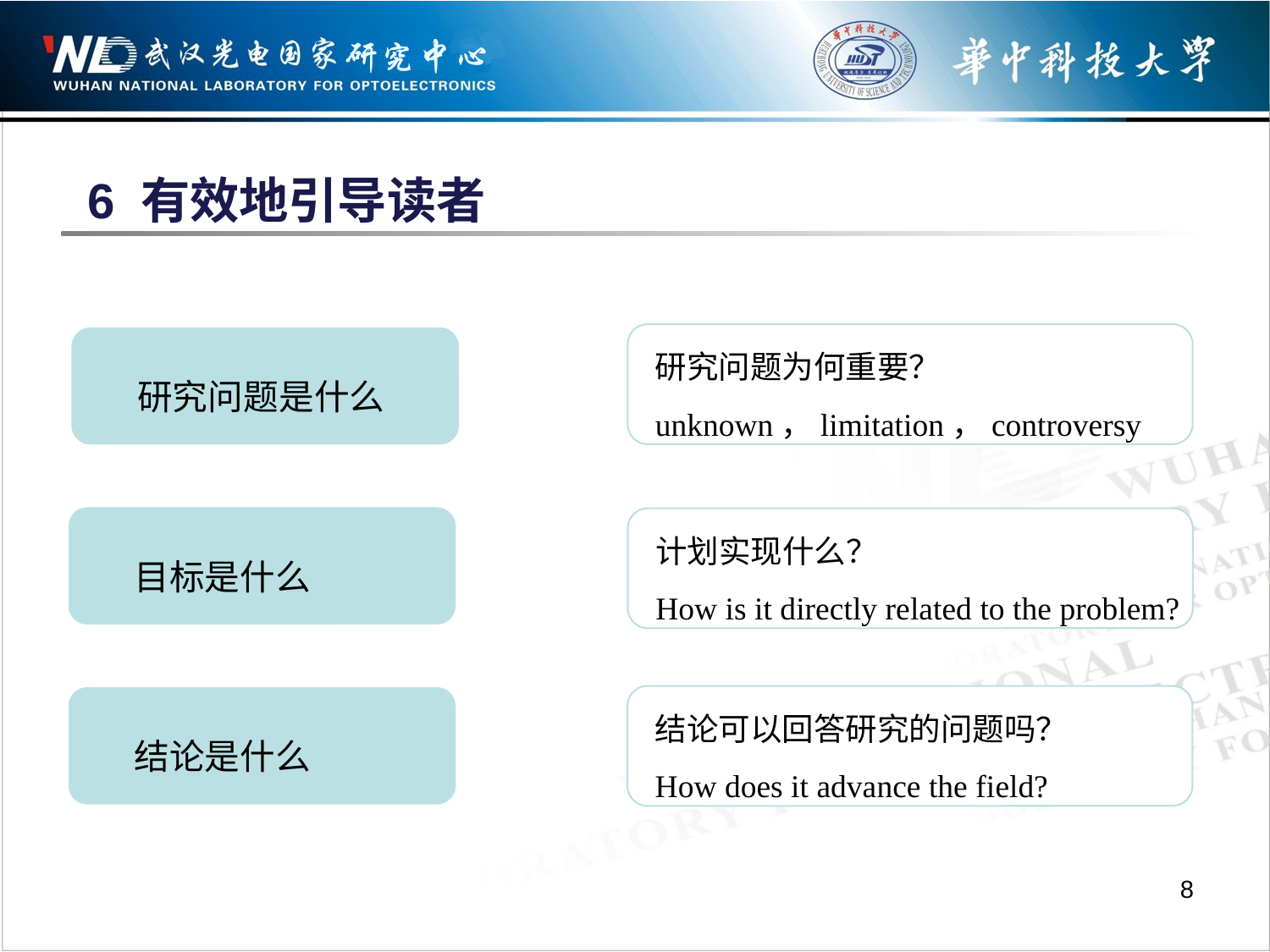

6 有效地引导读者
研究问题为何重要？
unknown，limitation，controversy

研究问题是什么

计划实现什么？
How is it directly related to the problem?

目标是什么
结论可以回答研究的问题吗？
How does it advance the field?

结论是什么
8